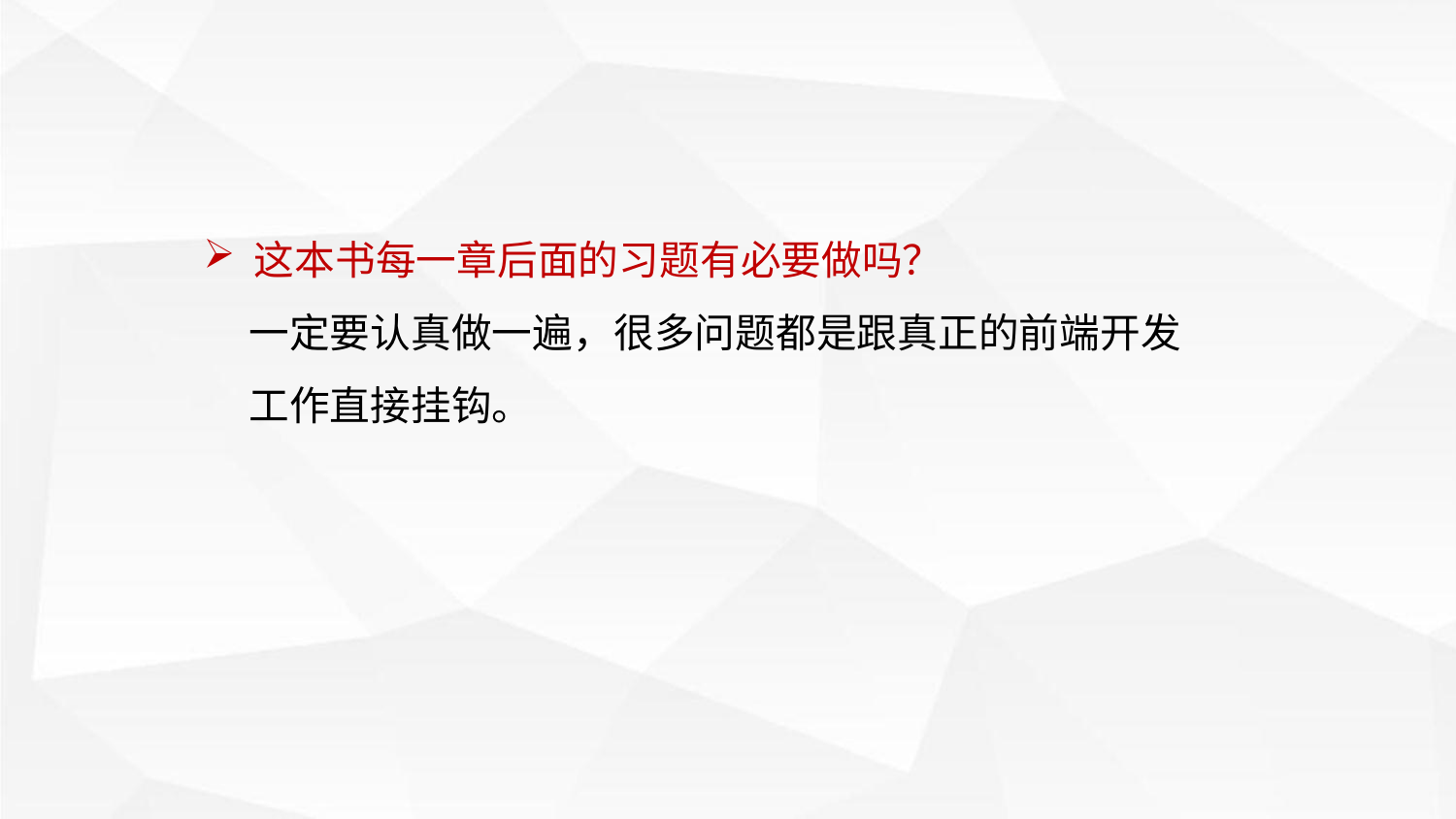

这本书每一章后面的习题有必要做吗？
    一定要认真做一遍，很多问题都是跟真正的前端开发
    工作直接挂钩。